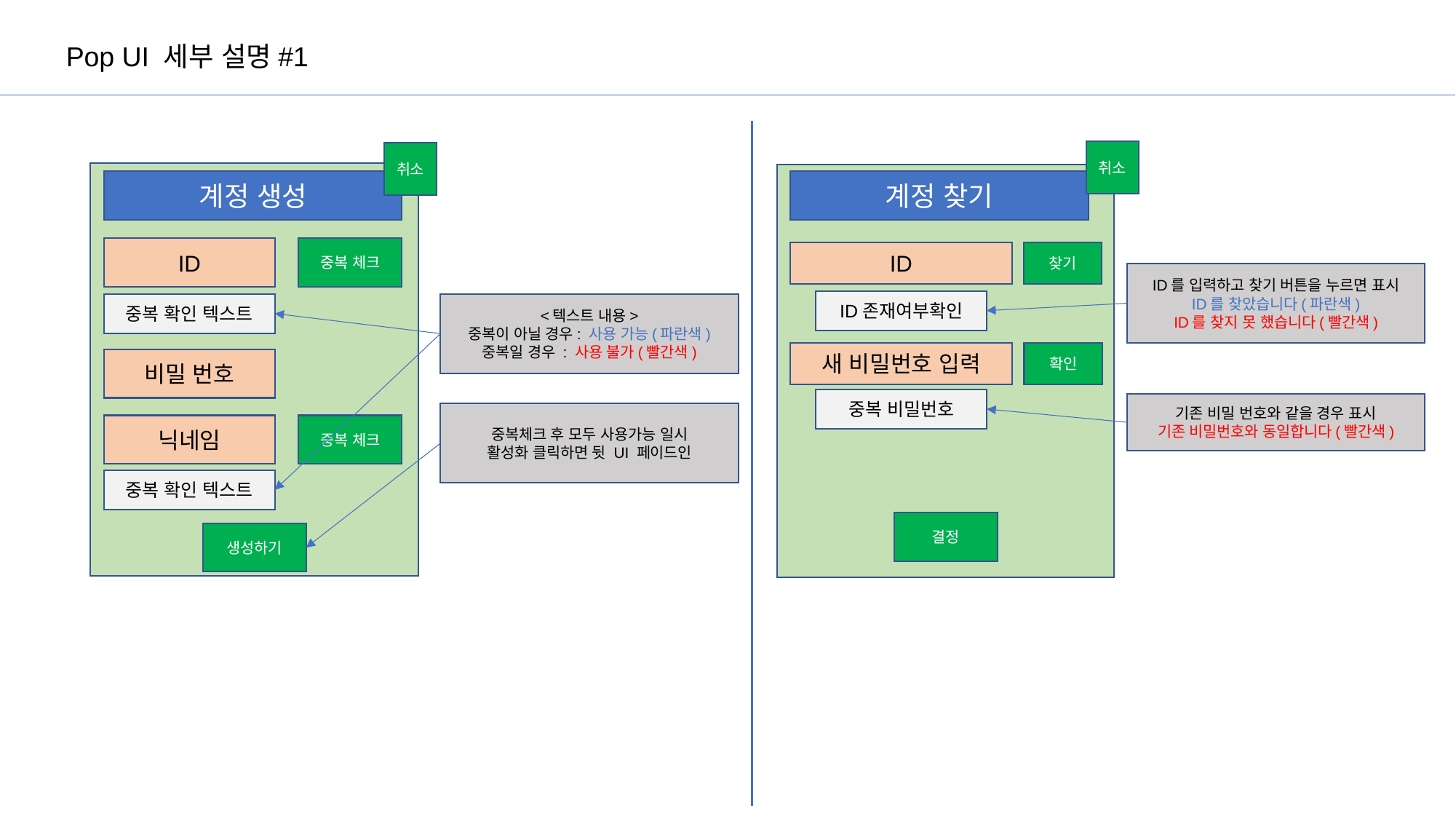

Pop UI 세부 설명#1
취소

계정 찾기
ID
찾기
ID존재여부확인
새 비밀번호 입력
확인
중복 비밀번호
결정
취소

계정 생성
ID
중복 체크
중복 확인 텍스트
비밀 번호
중복 체크
닉네임
중복 확인 텍스트
생성하기
ID를 입력하고 찾기 버튼을 누르면 표시
ID를 찾았습니다(파란색)
ID를 찾지 못 했습니다(빨간색)
<텍스트 내용>
중복이 아닐 경우: 사용 가능(파란색)
중복일 경우 : 사용 불가(빨간색)
기존 비밀 번호와 같을 경우 표시
기존 비밀번호와 동일합니다(빨간색)
중복체크 후 모두 사용가능 일시
활성화 클릭하면 뒷 UI 페이드인